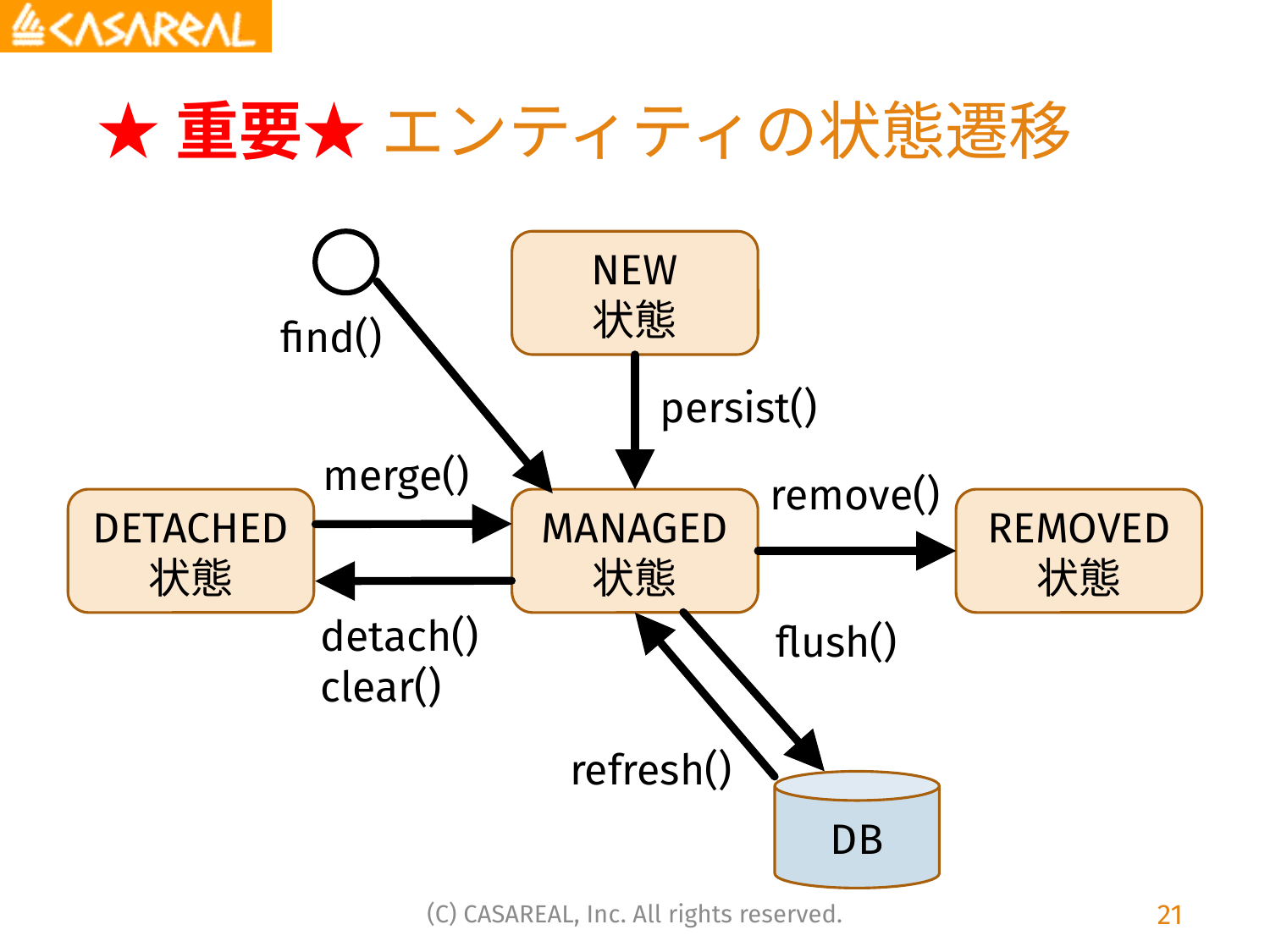

# ★重要★ エンティティの状態遷移

NEW
状態
find()
persist()
merge()
remove()
DETACHED
状態
MANAGED
状態
REMOVED
状態
detach()
clear()
flush()
refresh()
DB
(C) CASAREAL, Inc. All rights reserved.
21